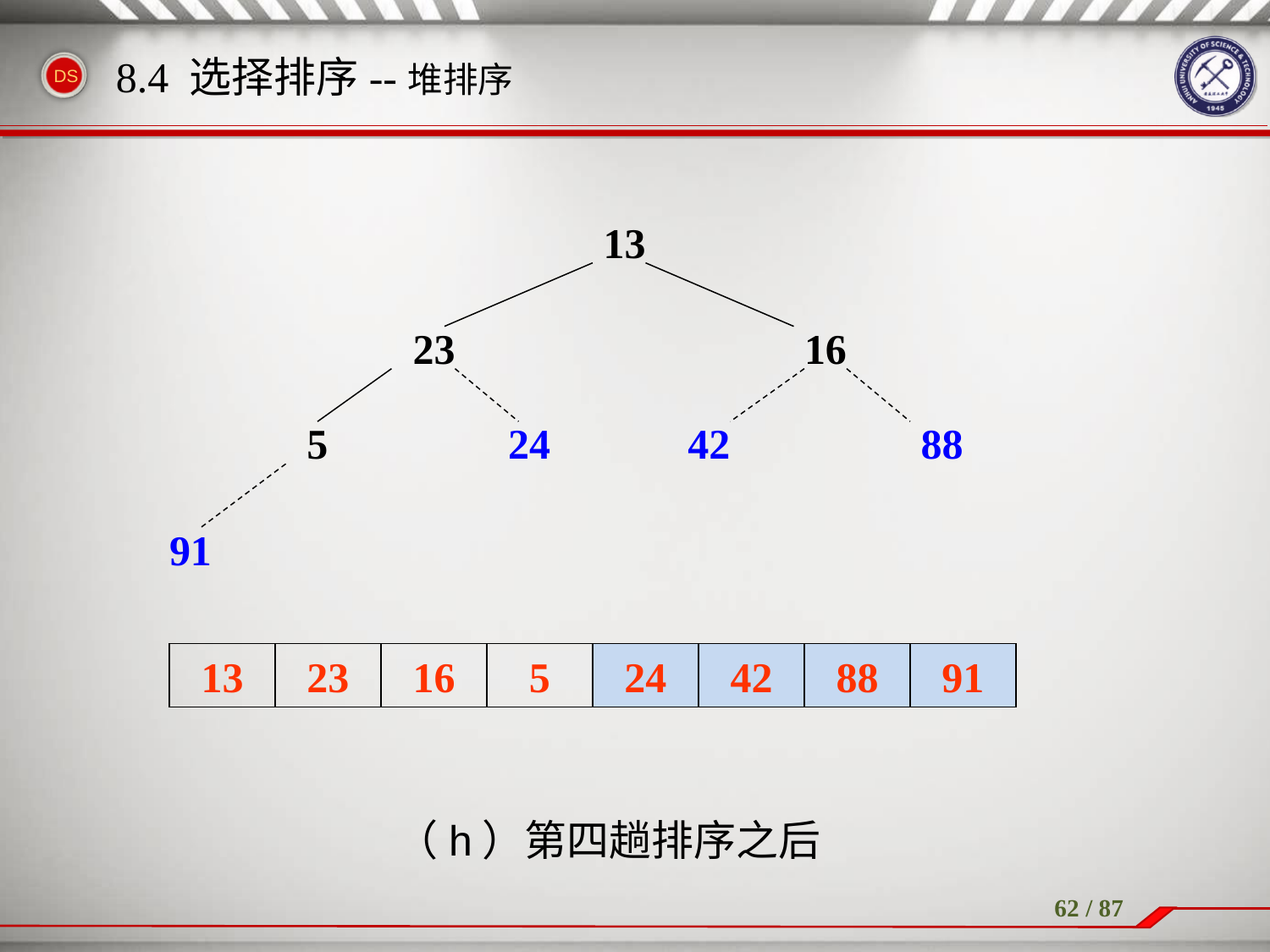

8.4 选择排序--堆排序
13

23
16

5
24
42
88

91
13
23
16
5
24
42
88
91
（h）第四趟排序之后